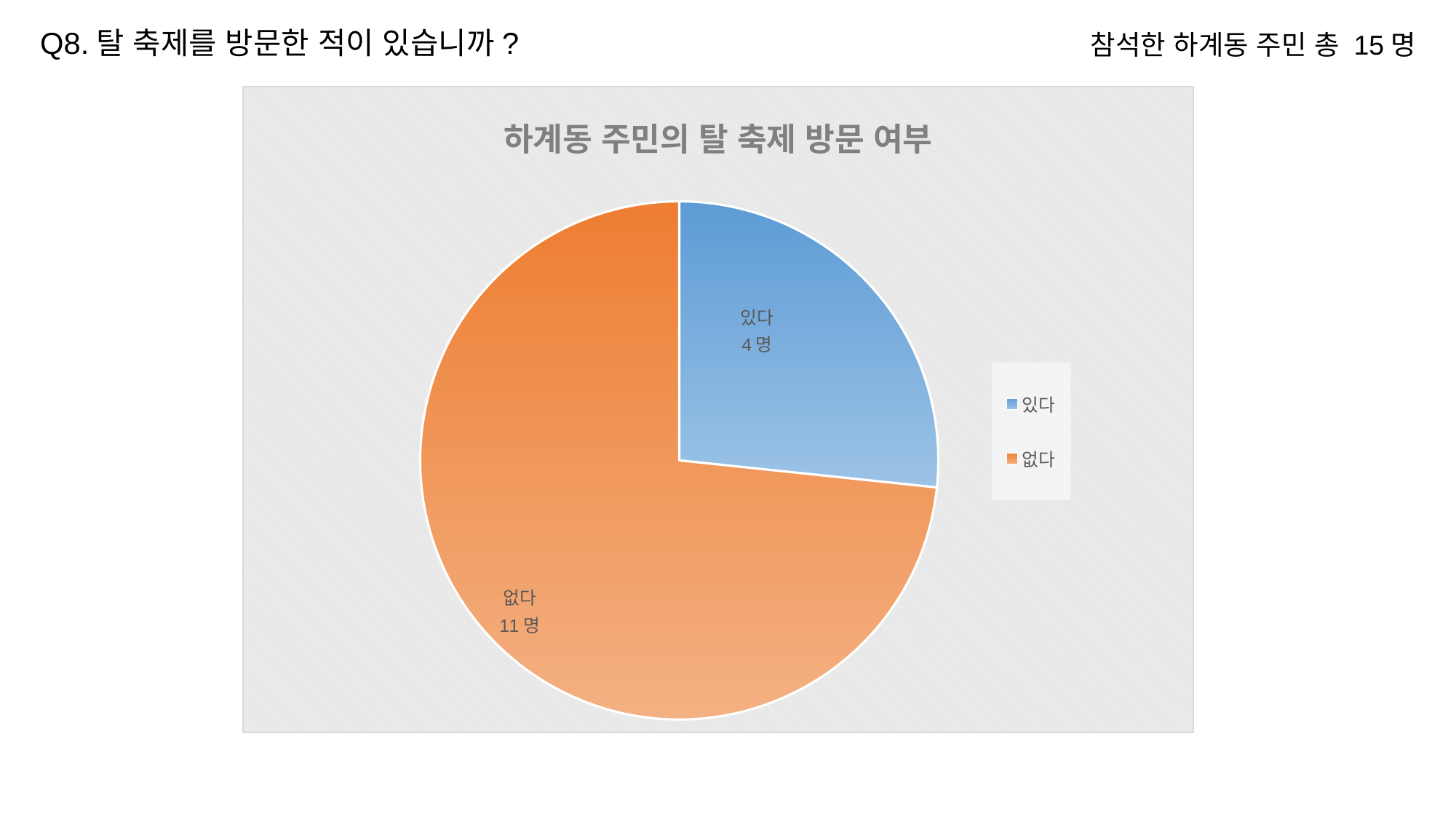

Q8.탈 축제를 방문한 적이 있습니까?
참석한 하계동 주민 총 15명

### Chart: 하계동 주민의 탈 축제 방문 여부

| Category | 열1 |
|---|---|
| 있다 | 4.0 |
| 없다 | 11.0 |